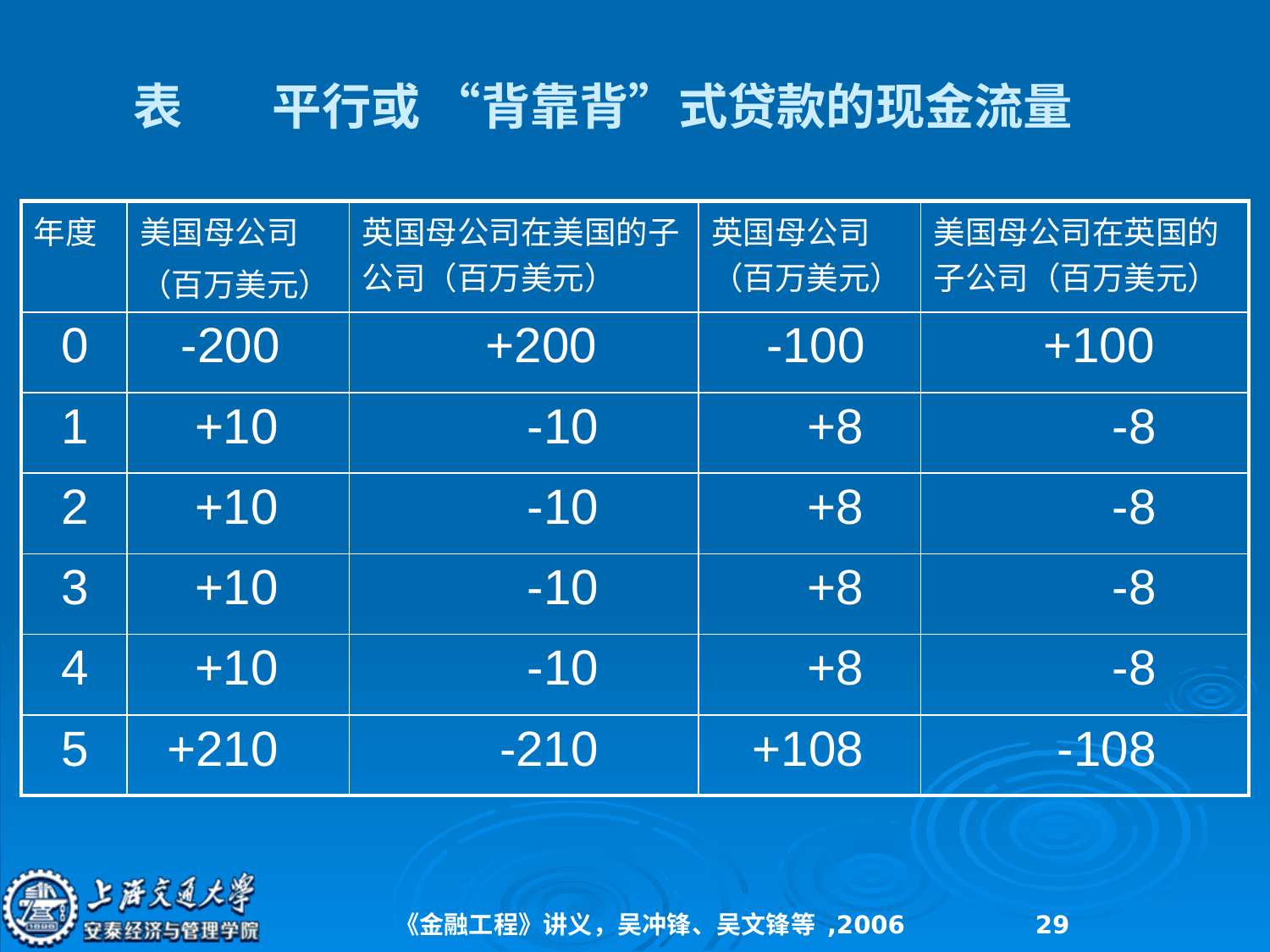

# 表        平行或 “背靠背”式贷款的现金流量
| 年度 | 美国母公司 （百万美元） | 英国母公司在美国的子公司（百万美元） | 英国母公司（百万美元） | 美国母公司在英国的子公司（百万美元） |
| --- | --- | --- | --- | --- |
| 0 | -200 | +200 | -100 | +100 |
| 1 | +10 | -10 | +8 | -8 |
| 2 | +10 | -10 | +8 | -8 |
| 3 | +10 | -10 | +8 | -8 |
| 4 | +10 | -10 | +8 | -8 |
| 5 | +210 | -210 | +108 | -108 |